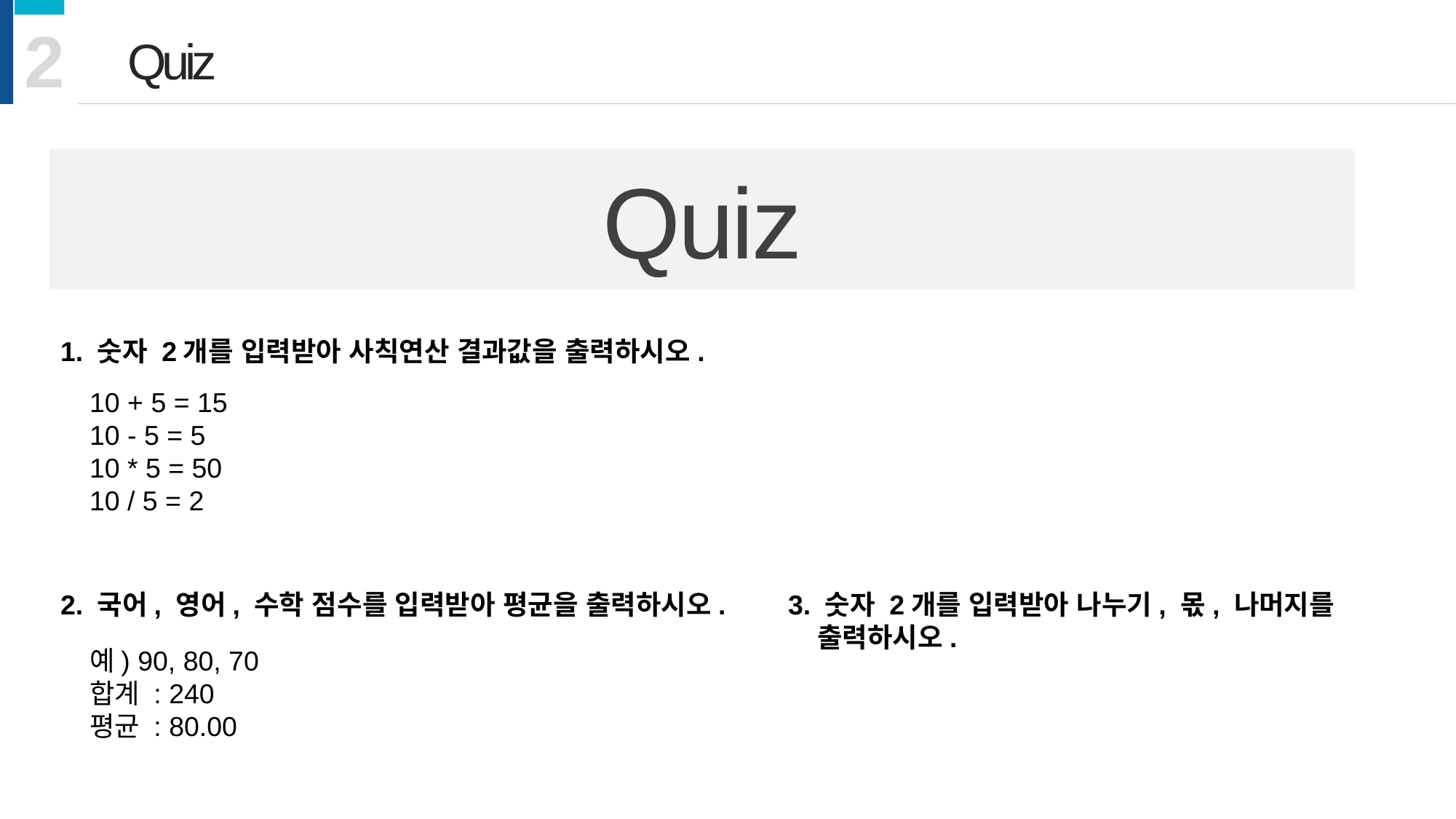

2
Quiz
Quiz
1. 숫자 2개를 입력받아 사칙연산 결과값을 출력하시오.
10 + 5 = 15
10 - 5 = 5
10 * 5 = 50
10 / 5 = 2
2. 국어, 영어, 수학 점수를 입력받아 평균을 출력하시오.
3. 숫자 2개를 입력받아 나누기, 몫, 나머지를
   출력하시오.
예) 90, 80, 70
합계 : 240
평균 : 80.00